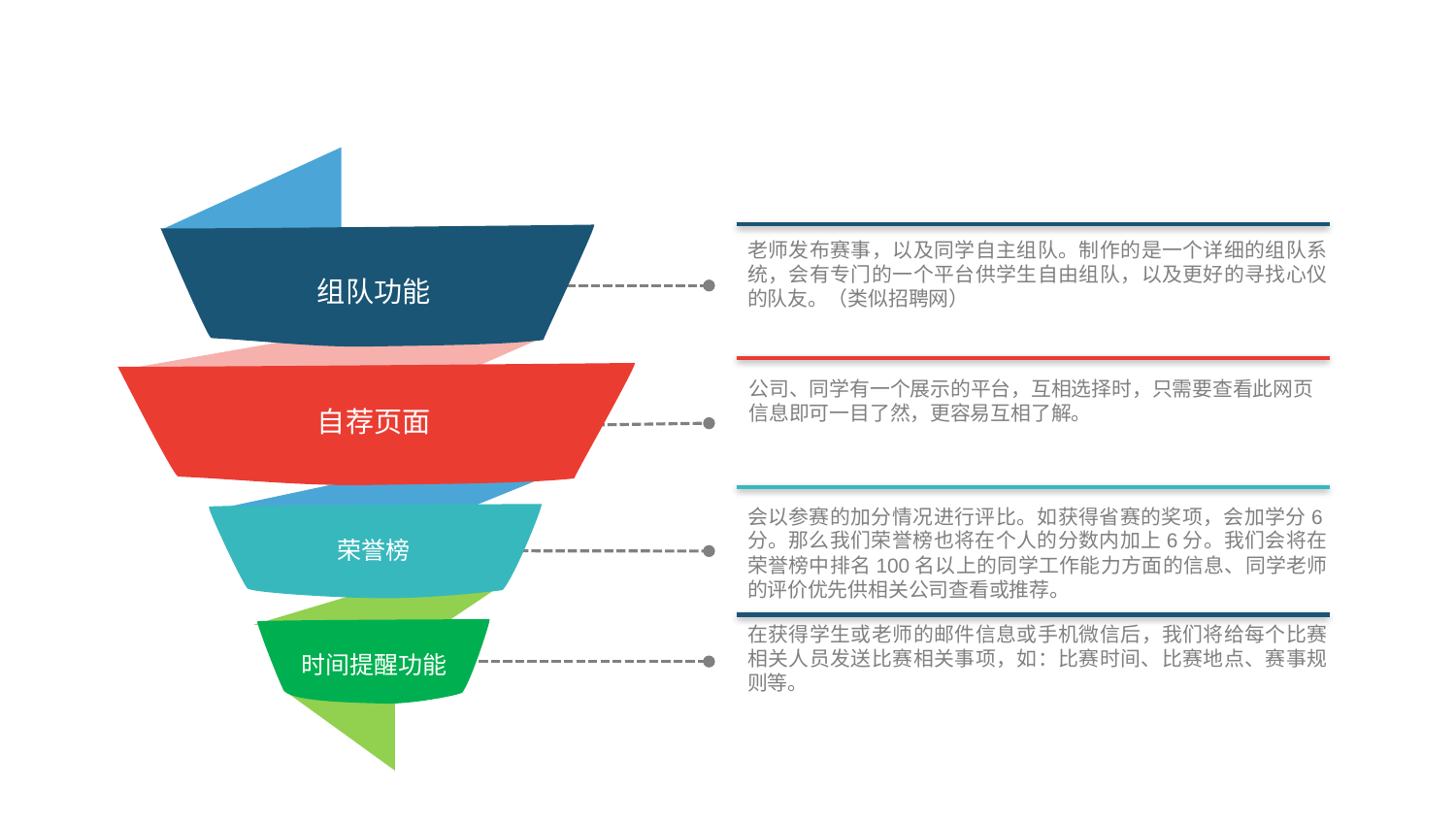

老师发布赛事，以及同学自主组队。制作的是一个详细的组队系统，会有专门的一个平台供学生自由组队，以及更好的寻找心仪的队友。（类似招聘网）
组队功能

公司、同学有一个展示的平台，互相选择时，只需要查看此网页信息即可一目了然，更容易互相了解。

自荐页面

会以参赛的加分情况进行评比。如获得省赛的奖项，会加学分6分。那么我们荣誉榜也将在个人的分数内加上6分。我们会将在荣誉榜中排名100名以上的同学工作能力方面的信息、同学老师的评价优先供相关公司查看或推荐。

荣誉榜

在获得学生或老师的邮件信息或手机微信后，我们将给每个比赛相关人员发送比赛相关事项，如：比赛时间、比赛地点、赛事规则等。

时间提醒功能